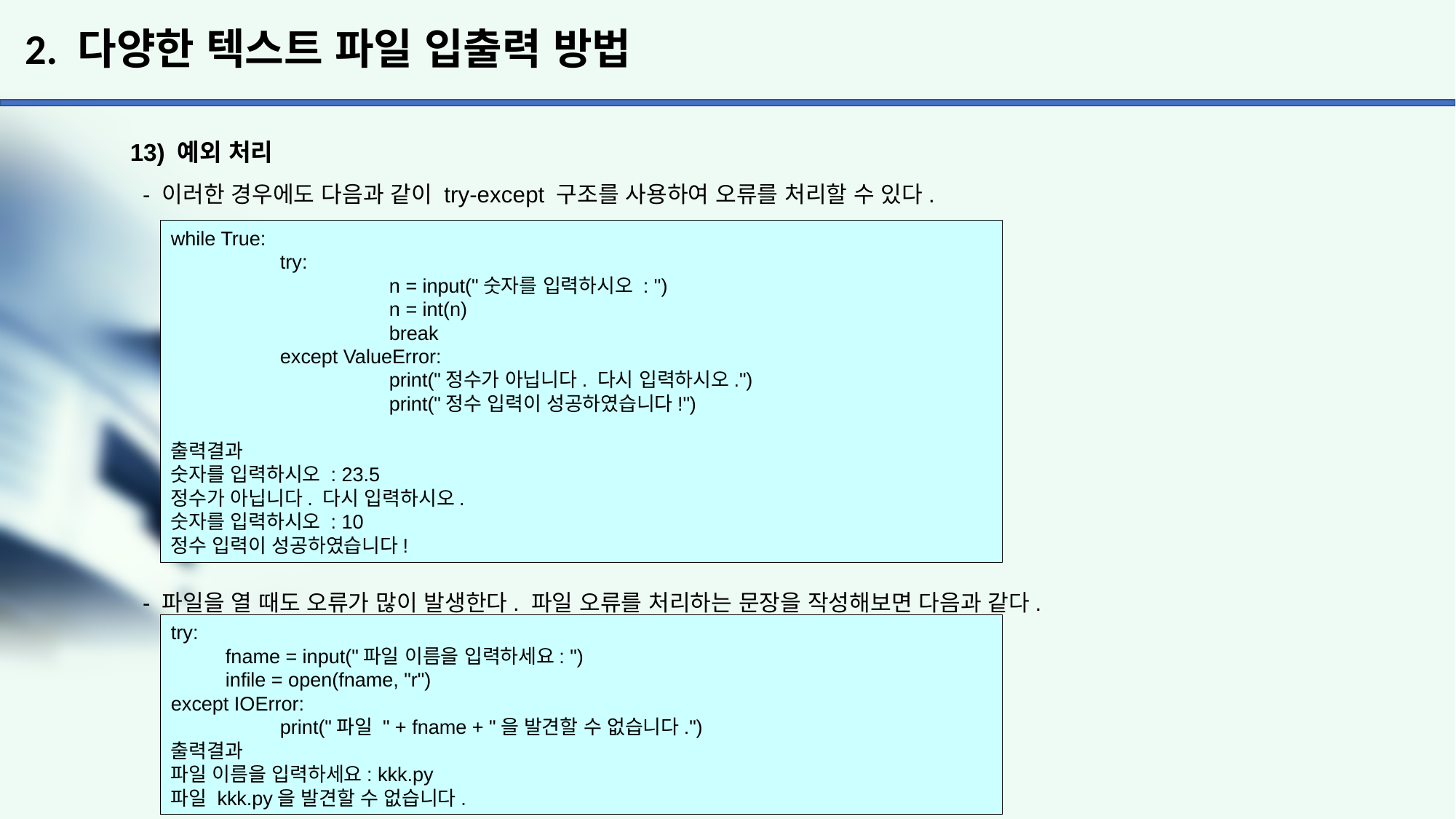

# 2. 다양한 텍스트 파일 입출력 방법
13) 예외 처리
  - 이러한 경우에도 다음과 같이 try-except 구조를 사용하여 오류를 처리할 수 있다.

  - 파일을 열 때도 오류가 많이 발생한다. 파일 오류를 처리하는 문장을 작성해보면 다음과 같다.

while True:
	try:
		n = input("숫자를 입력하시오 : ")
		n = int(n)
		break
	except ValueError:
		print("정수가 아닙니다. 다시 입력하시오.")
		print("정수 입력이 성공하였습니다!")

출력결과
숫자를 입력하시오 : 23.5
정수가 아닙니다. 다시 입력하시오.
숫자를 입력하시오 : 10
정수 입력이 성공하였습니다!
try:
fname = input("파일 이름을 입력하세요: ")
infile = open(fname, "r")
except IOError:
	print("파일 " + fname + "을 발견할 수 없습니다.")
출력결과
파일 이름을 입력하세요: kkk.py
파일 kkk.py을 발견할 수 없습니다.